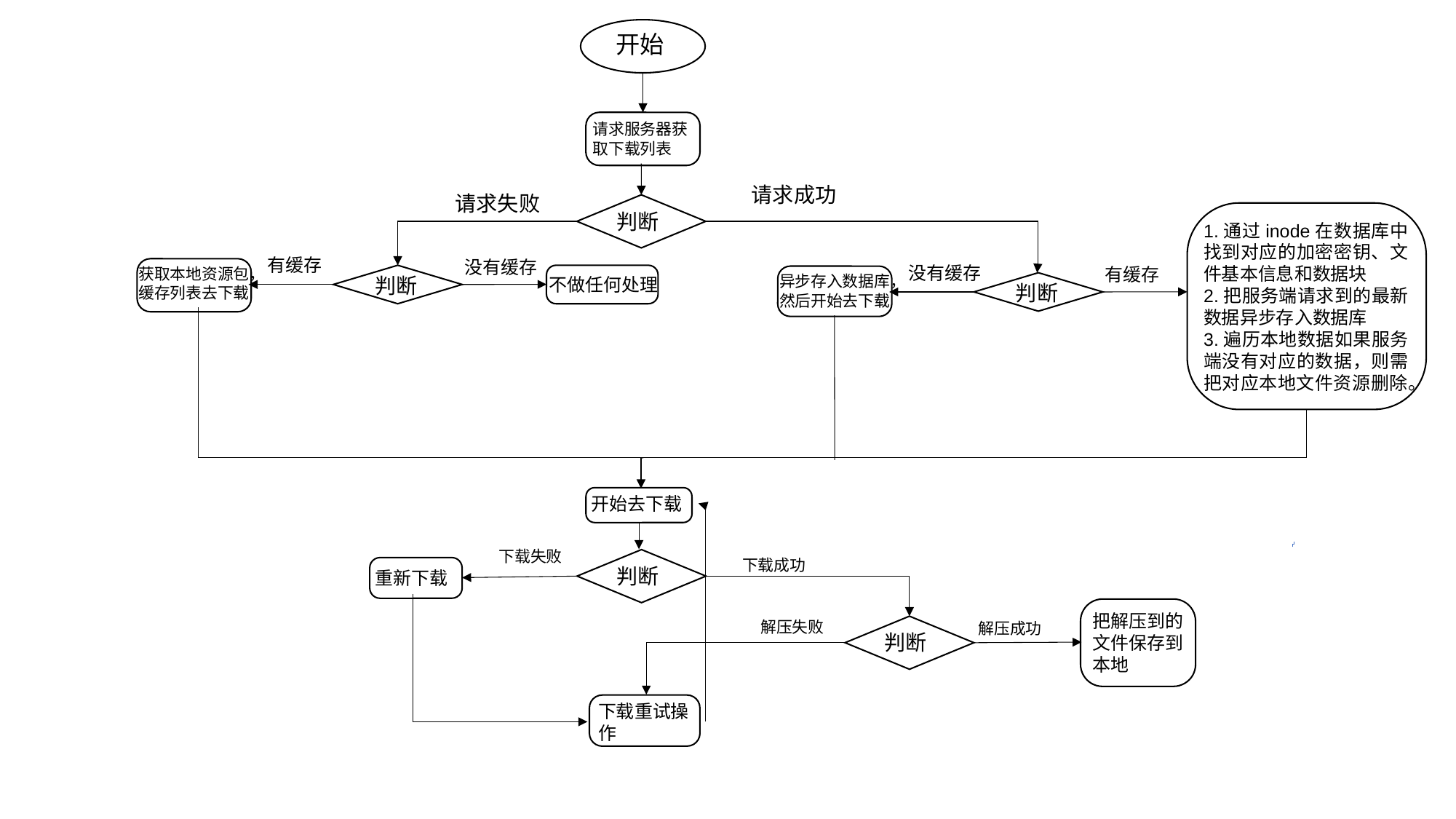

开始

请求服务器获取下载列表
请求成功
请求失败

判断

1.通过inode在数据库中找到对应的加密密钥、文件基本信息和数据块
2.把服务端请求到的最新数据异步存入数据库
3.遍历本地数据如果服务端没有对应的数据，则需把对应本地文件资源删除。
有缓存
没有缓存
没有缓存
有缓存
获取本地资源包，缓存列表去下载

异步存入数据库，然后开始去下载

判断
不做任何处理

判断
开始去下载

下载失败

下载成功

判断
重新下载

把解压到的文件保存到本地
解压失败
解压成功

判断
下载重试操作